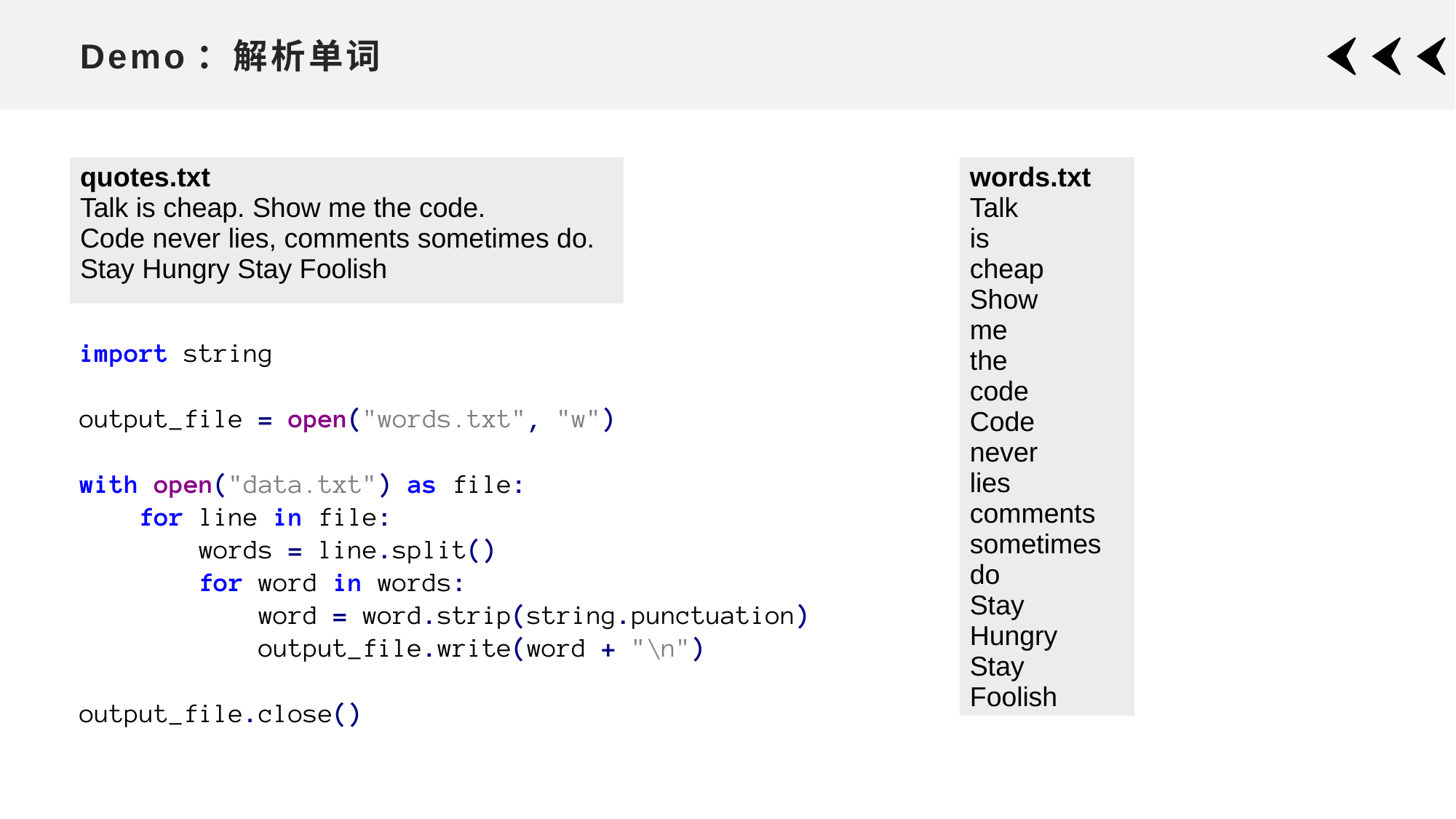

# Demo：解析单词
| quotes.txt Talk is cheap. Show me the code. Code never lies, comments sometimes do. Stay Hungry Stay Foolish |
| --- |
| words.txt Talk is cheap Show me the code Code never lies comments sometimes do Stay Hungry Stay Foolish |
| --- |
import string

output_file = open("words.txt", "w")

with open("data.txt") as file:
    for line in file:
        words = line.split()
        for word in words:
            word = word.strip(string.punctuation)
            output_file.write(word + "\n")

output_file.close()